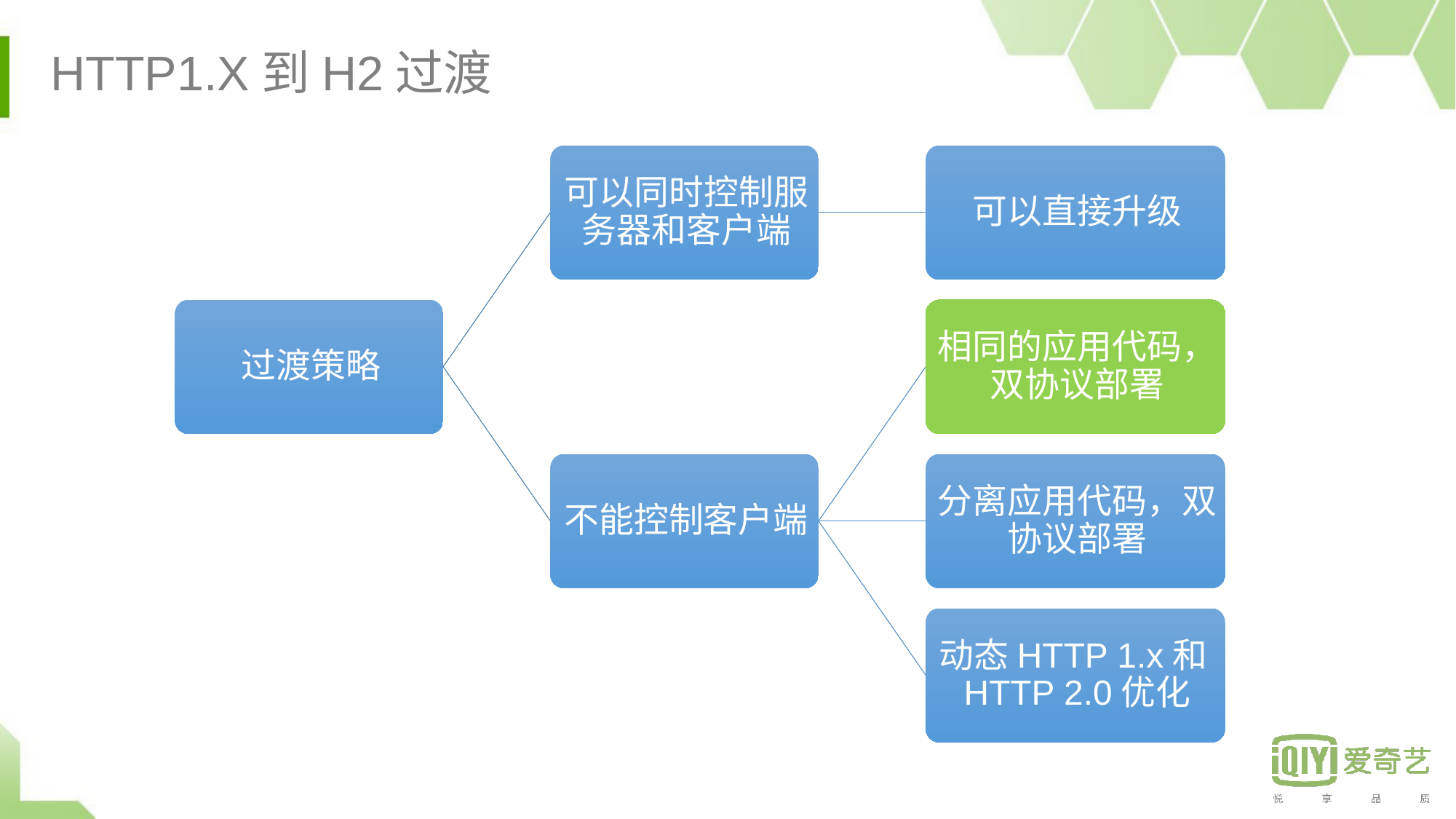

# http1.x到h2过渡
过渡策略

可以同时控制服务器和客户端

可以直接升级

不能控制客户端

相同的应用代码，双协议部署

分离应用代码，双协议部署

动态HTTP 1.x和HTTP 2.0优化